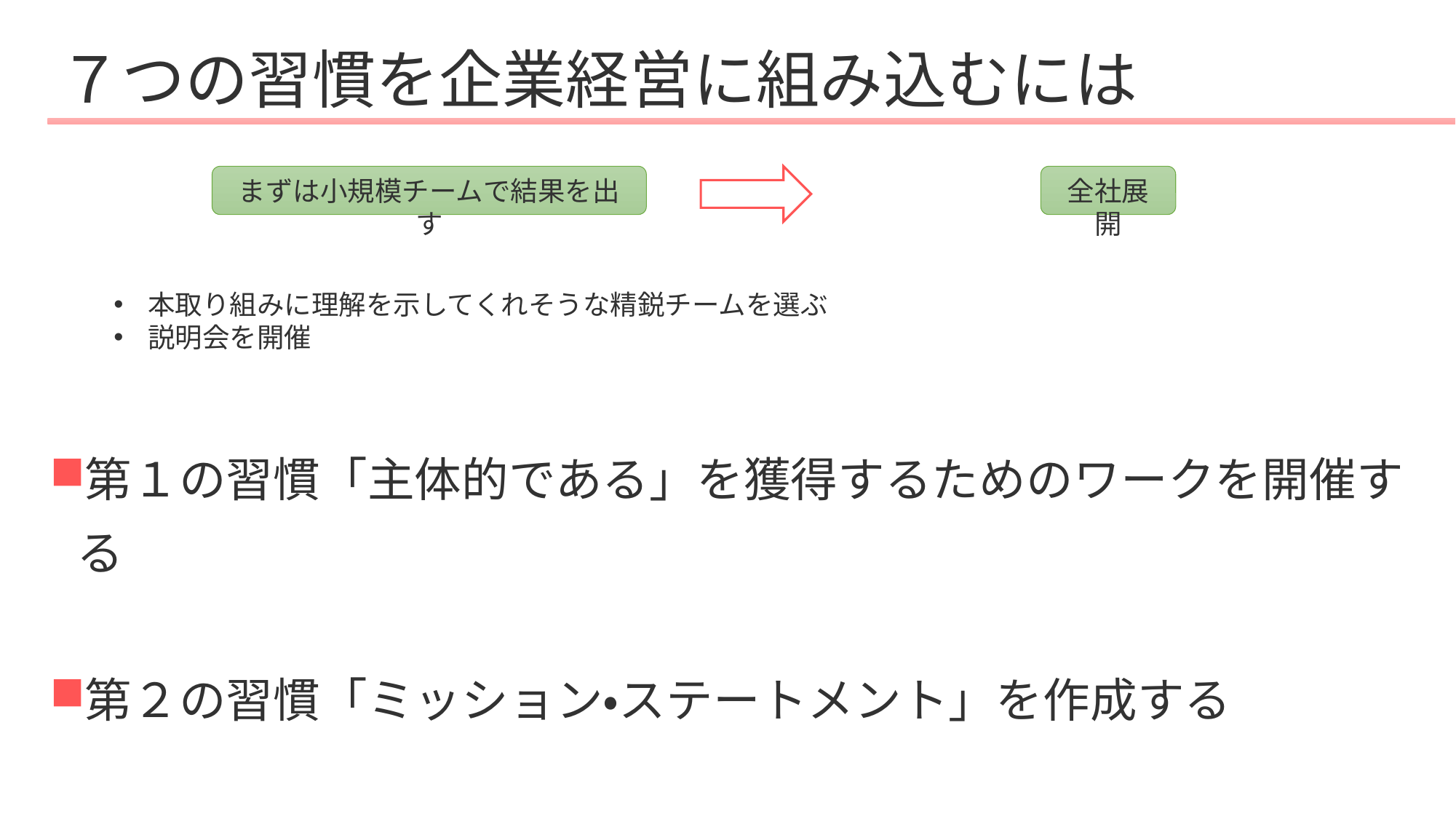

# ７つの習慣を企業経営に組み込むには
まずは小規模チームで結果を出す

全社展開
本取り組みに理解を示してくれそうな精鋭チームを選ぶ
説明会を開催
第１の習慣「主体的である」を獲得するためのワークを開催する
第２の習慣「ミッション・ステートメント」を作成する
61